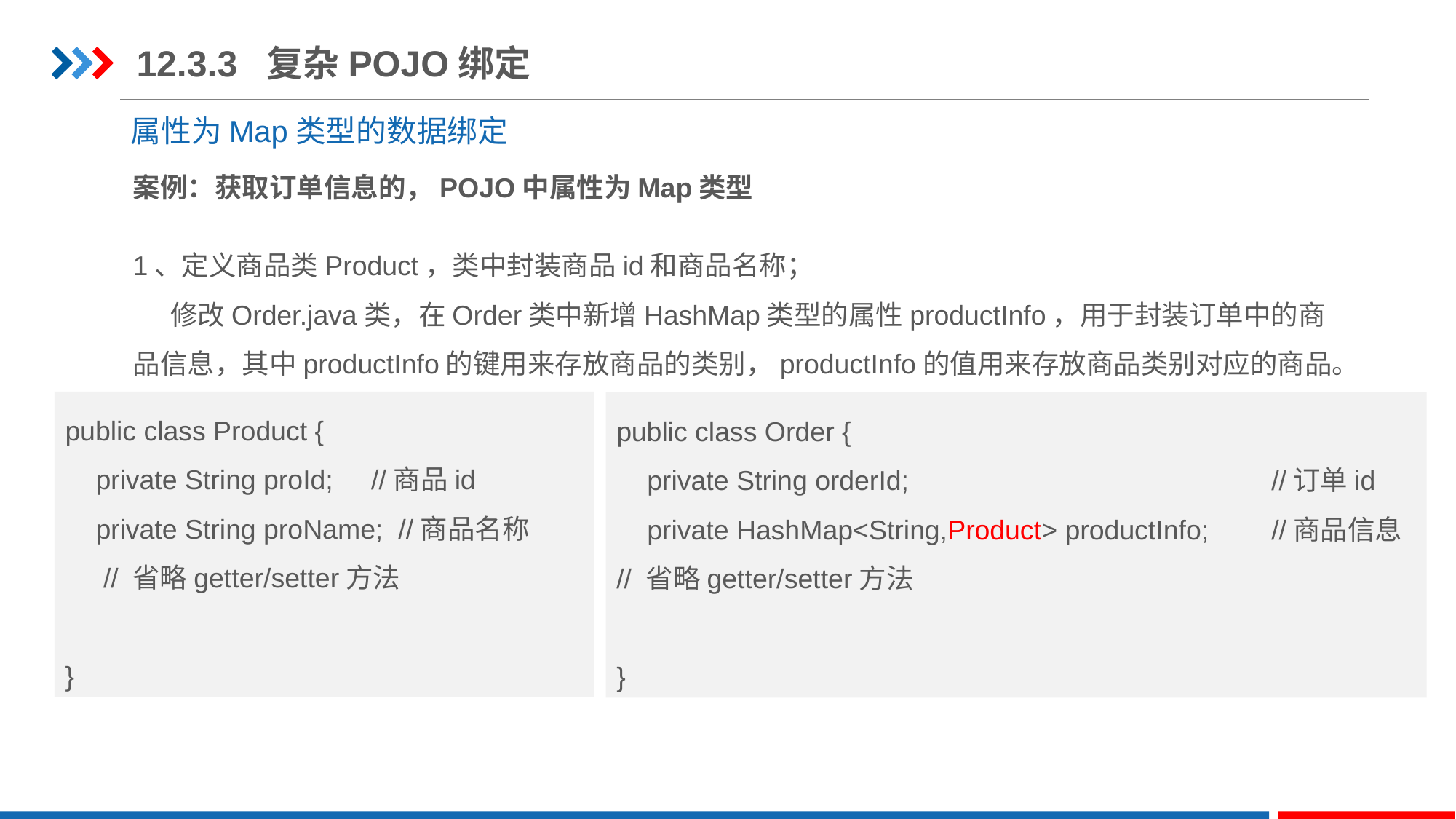

12.3.3  复杂POJO绑定
属性为Map类型的数据绑定
案例：获取订单信息的，POJO中属性为Map类型
1、定义商品类Product，类中封装商品id和商品名称；
     修改Order.java类，在Order类中新增HashMap类型的属性productInfo，用于封装订单中的商品信息，其中productInfo的键用来存放商品的类别，productInfo的值用来存放商品类别对应的商品。
public class Product {
    private String proId;     //商品id
    private String proName;  //商品名称
     // 省略getter/setter方法

}
public class Order {
    private String orderId;				//订单id
    private HashMap<String,Product> productInfo;	//商品信息
// 省略getter/setter方法

}